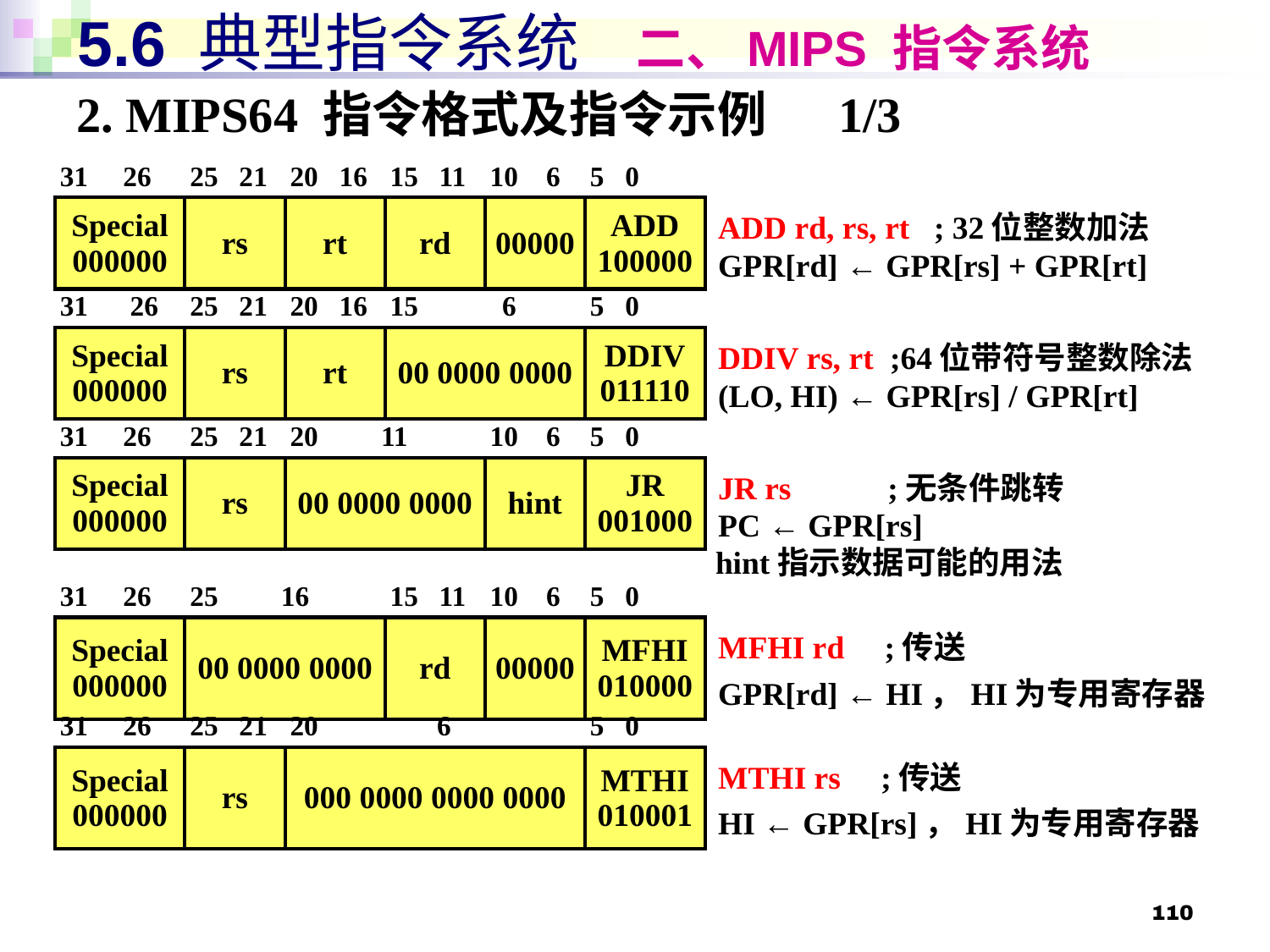

# 5.6 典型指令系统    二、MIPS 指令系统
2. MIPS64 指令格式及指令示例	1/3
| 31 26 | 25 21 | 20 16 | 15 11 | 10 6 | 5 0 |  |
| --- | --- | --- | --- | --- | --- | --- |
| Special 000000 | rs | rt | rd | 00000 | ADD 100000 | ADD rd, rs, rt ; 32位整数加法 GPR[rd] ← GPR[rs] + GPR[rt] |
| 31 26 | 25 21 | 20 16 | 15 6 | 5 0 |  |
| --- | --- | --- | --- | --- | --- |
| Special 000000 | rs | rt | 00 0000 0000 | DDIV 011110 | DDIV rs, rt ;64位带符号整数除法 (LO, HI) ← GPR[rs] / GPR[rt] |
| 31 26 | 25 21 | 20 11 | 10 6 | 5 0 |  |
| --- | --- | --- | --- | --- | --- |
| Special 000000 | rs | 00 0000 0000 | hint | JR 001000 | JR rs ;无条件跳转 PC ← GPR[rs] |
hint指示数据可能的用法
| 31 26 | 25 16 | 15 11 | 10 6 | 5 0 |  |
| --- | --- | --- | --- | --- | --- |
| Special 000000 | 00 0000 0000 | rd | 00000 | MFHI 010000 | MFHI rd ;传送 GPR[rd] ← HI，HI为专用寄存器 |
| 31 26 | 25 21 | 20 6 | 5 0 |  |
| --- | --- | --- | --- | --- |
| Special 000000 | rs | 000 0000 0000 0000 | MTHI 010001 | MTHI rs ;传送 HI ← GPR[rs]，HI为专用寄存器 |
110